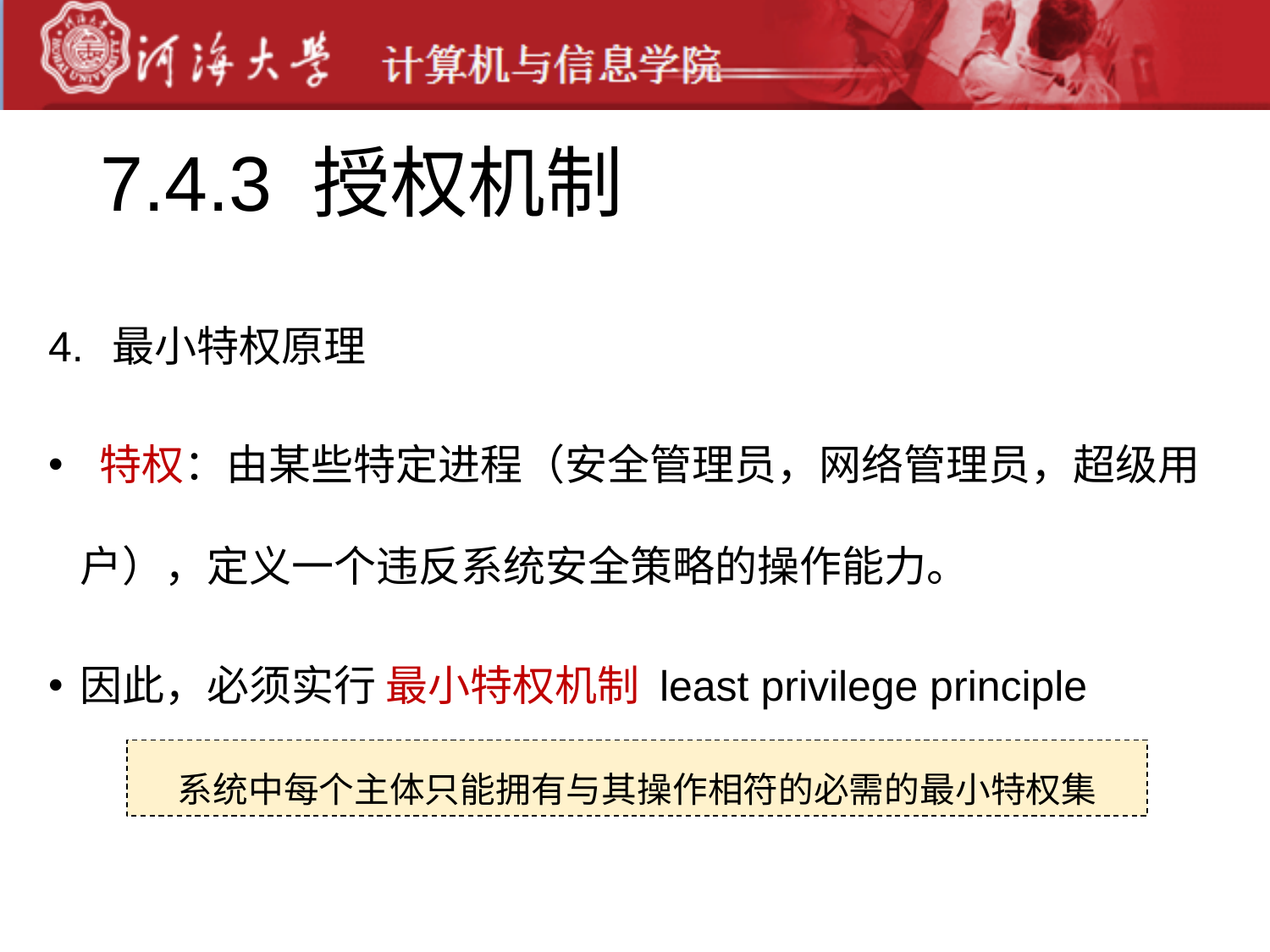

# 7.4.3 授权机制
最小特权原理
 特权：由某些特定进程（安全管理员，网络管理员，超级用户），定义一个违反系统安全策略的操作能力。
因此，必须实行 最小特权机制 least privilege principle
系统中每个主体只能拥有与其操作相符的必需的最小特权集